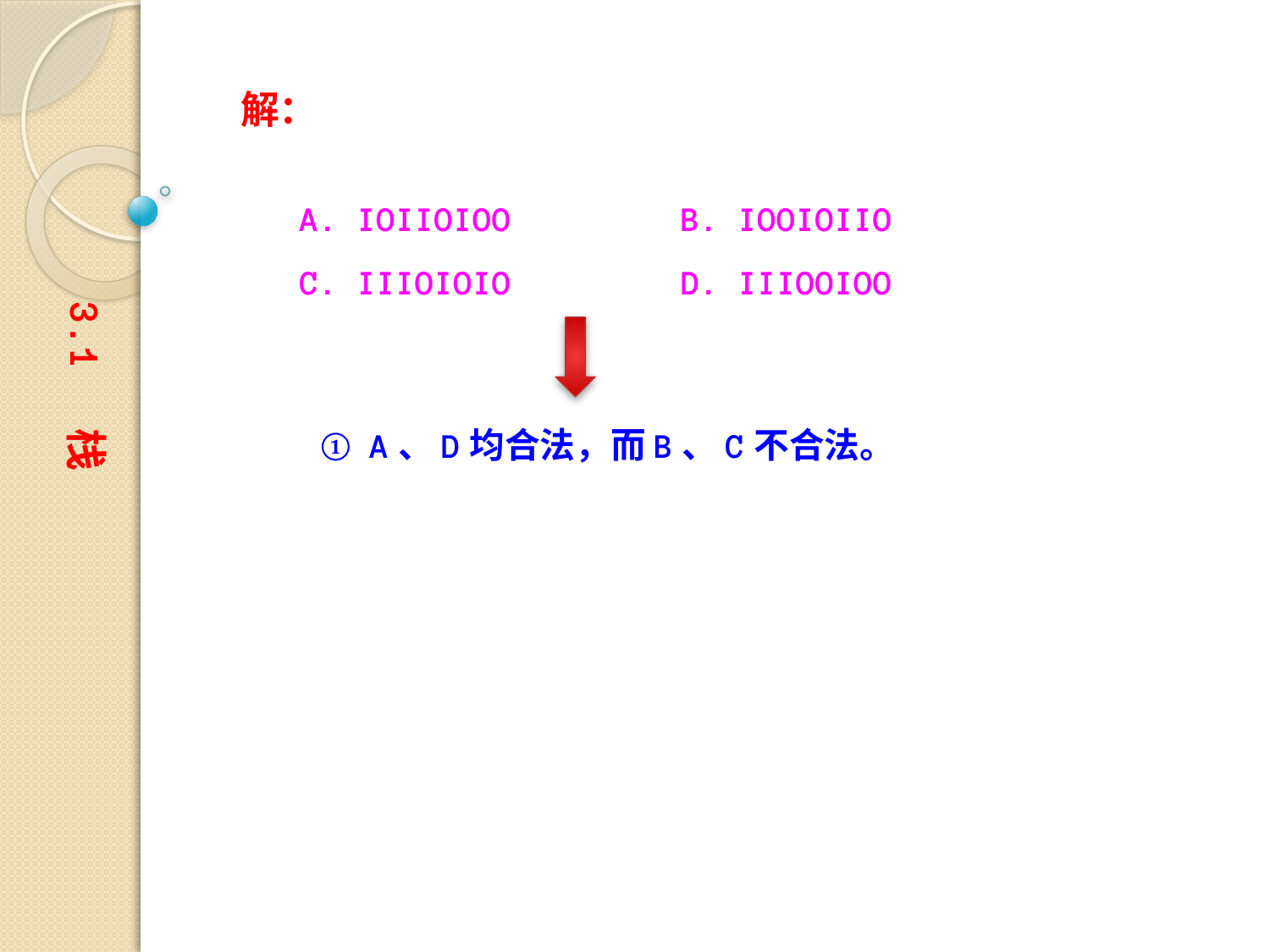

解：
A. IOIIOIOO		B. IOOIOIIO
C. IIIOIOIO		D. IIIOOIOO
3.1  栈

① A、D均合法，而B、C不合法。